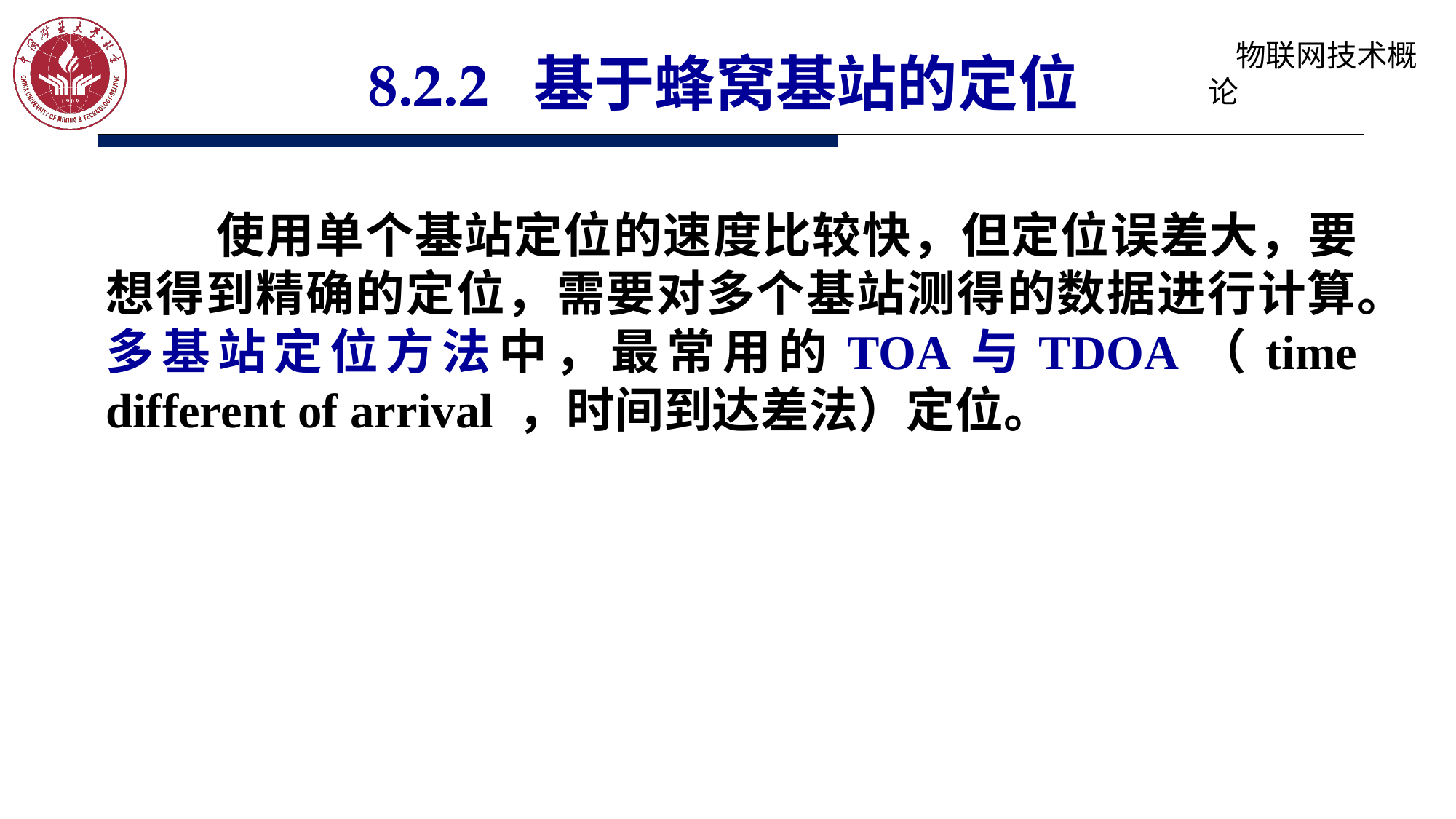

# 8.2.2  基于蜂窝基站的定位

	使用单个基站定位的速度比较快，但定位误差大，要想得到精确的定位，需要对多个基站测得的数据进行计算。多基站定位方法中，最常用的TOA与TDOA（time different of arrival ，时间到达差法）定位。